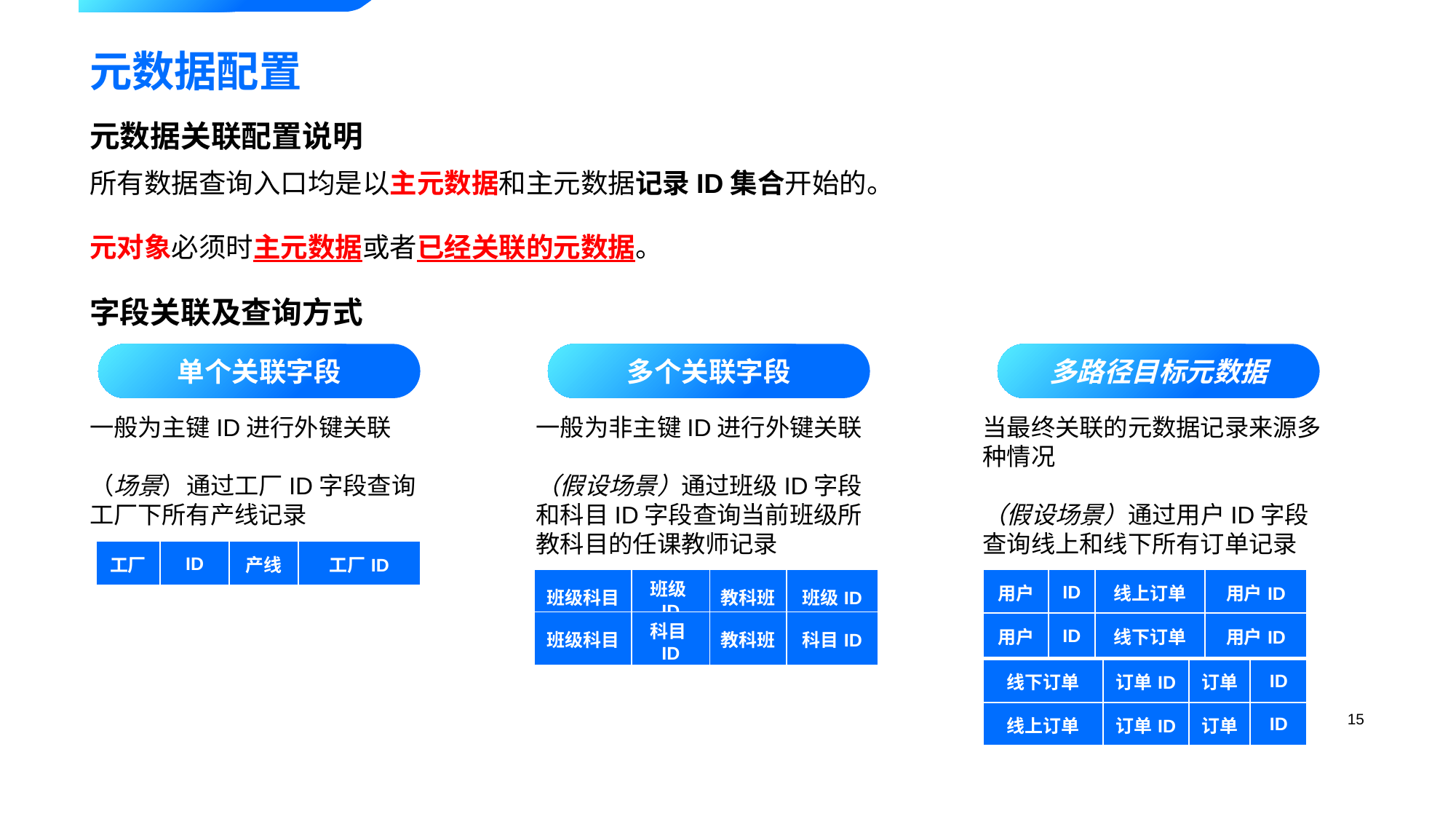

# 元数据配置
元数据关联配置说明
所有数据查询入口均是以主元数据和主元数据记录ID集合开始的。
元对象必须时主元数据或者已经关联的元数据。
字段关联及查询方式
单个关联字段
多个关联字段
多路径目标元数据
一般为主键ID进行外键关联

（场景）通过工厂ID字段查询工厂下所有产线记录
一般为非主键ID进行外键关联

（假设场景）通过班级ID字段和科目ID字段查询当前班级所教科目的任课教师记录
当最终关联的元数据记录来源多种情况

（假设场景）通过用户ID字段查询线上和线下所有订单记录
| 工厂 | ID | 产线 | 工厂ID |
| --- | --- | --- | --- |
| 班级科目 | 班级ID | 教科班 | 班级ID |
| --- | --- | --- | --- |
| 用户 | ID | 线上订单 | 用户ID |
| --- | --- | --- | --- |
| 班级科目 | 科目ID | 教科班 | 科目ID |
| --- | --- | --- | --- |
| 用户 | ID | 线下订单 | 用户ID |
| --- | --- | --- | --- |
| 线下订单 | 订单ID | 订单 | ID |
| --- | --- | --- | --- |
| 线上订单 | 订单ID | 订单 | ID |
| --- | --- | --- | --- |
15